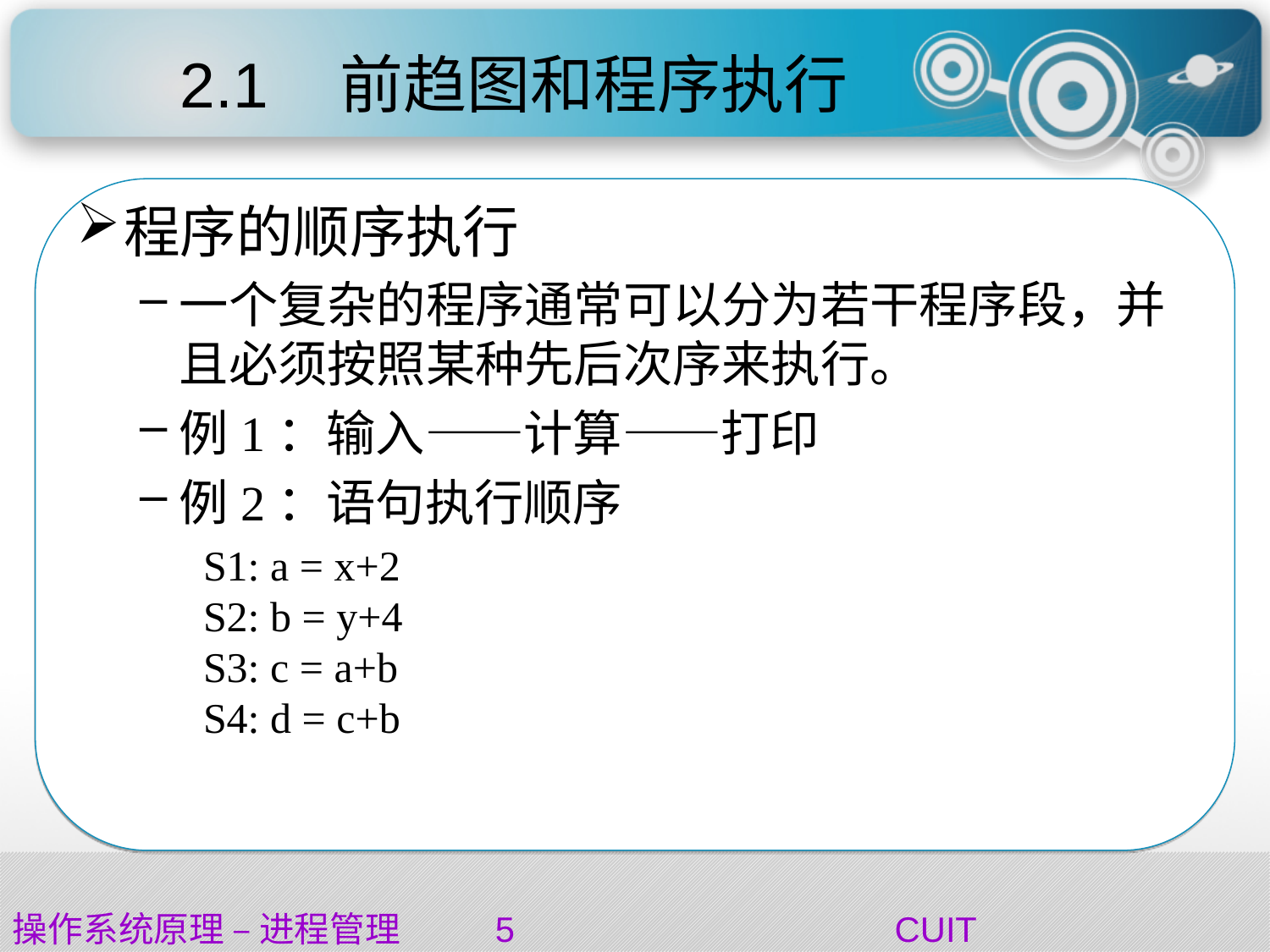

# 2.1	 前趋图和程序执行
程序的顺序执行
一个复杂的程序通常可以分为若干程序段，并且必须按照某种先后次序来执行。
例1：输入——计算——打印
例2：语句执行顺序
S1: a = x+2
S2: b = y+4
S3: c = a+b
S4: d = c+b